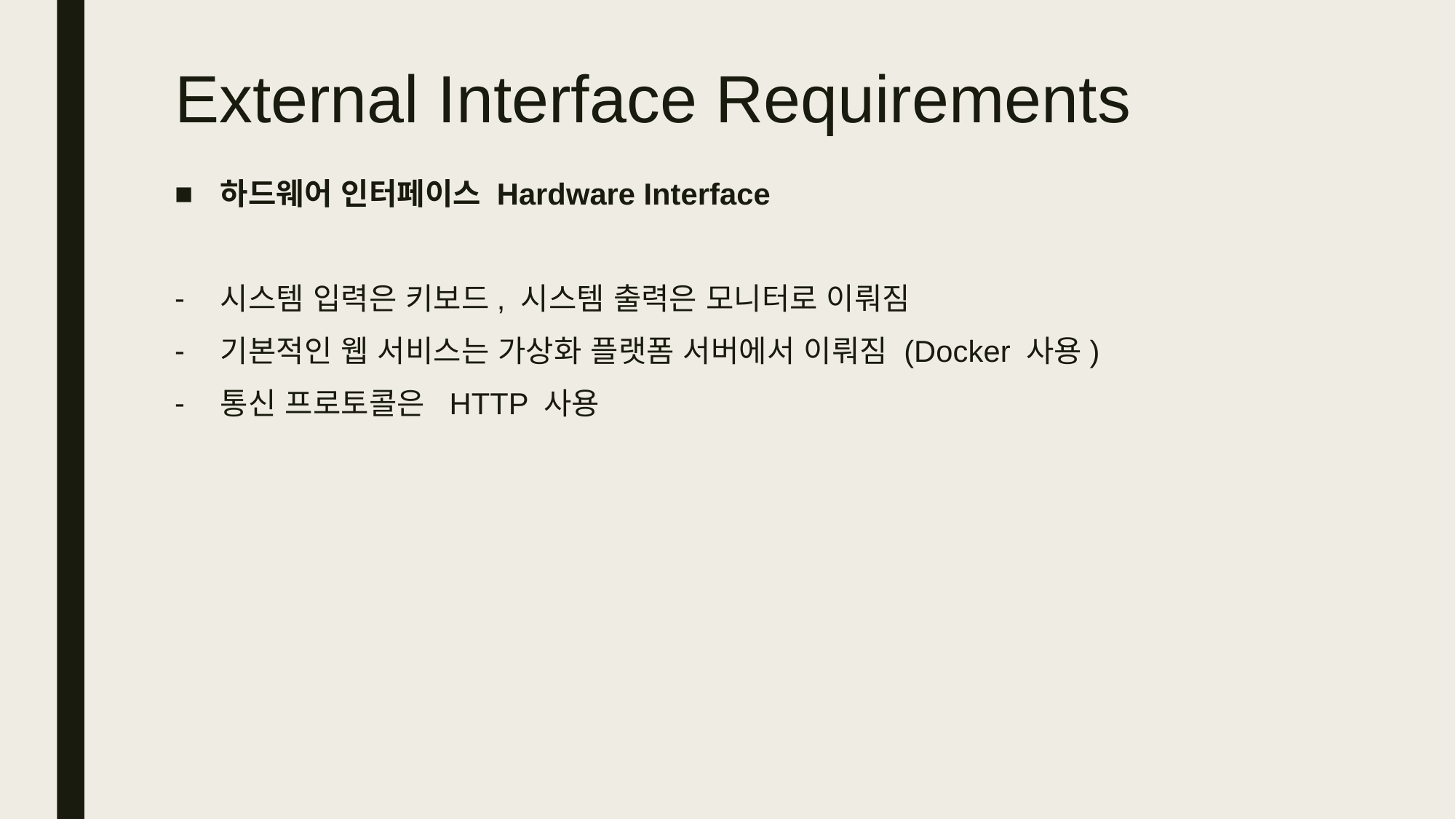

# External Interface Requirements
하드웨어 인터페이스 Hardware Interface

시스템 입력은 키보드, 시스템 출력은 모니터로 이뤄짐
기본적인 웹 서비스는 가상화 플랫폼 서버에서 이뤄짐 (Docker 사용)
통신 프로토콜은  HTTP 사용